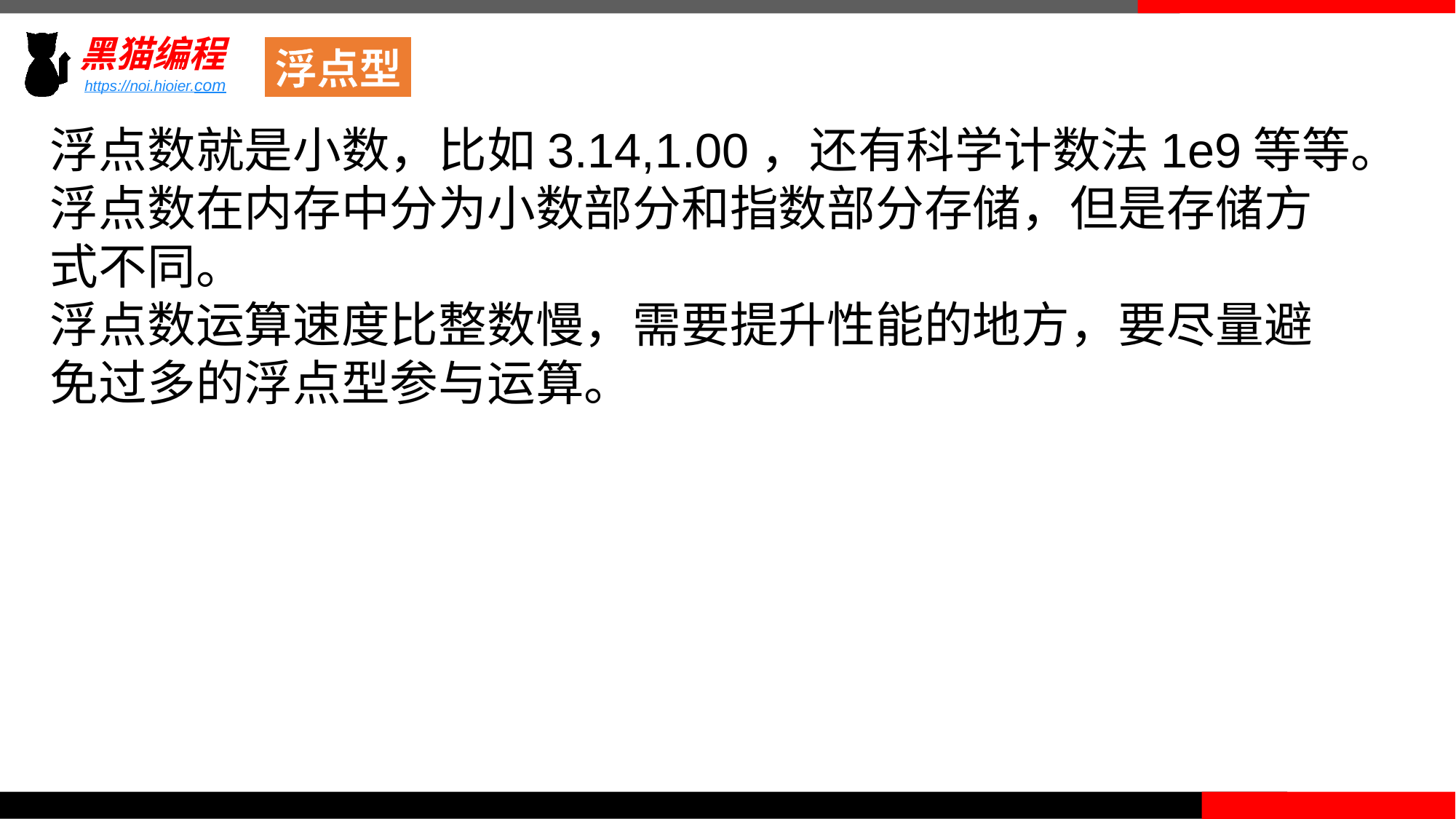

浮点型
浮点数就是小数，比如3.14,1.00，还有科学计数法1e9等等。
浮点数在内存中分为小数部分和指数部分存储，但是存储方
式不同。
浮点数运算速度比整数慢，需要提升性能的地方，要尽量避
免过多的浮点型参与运算。